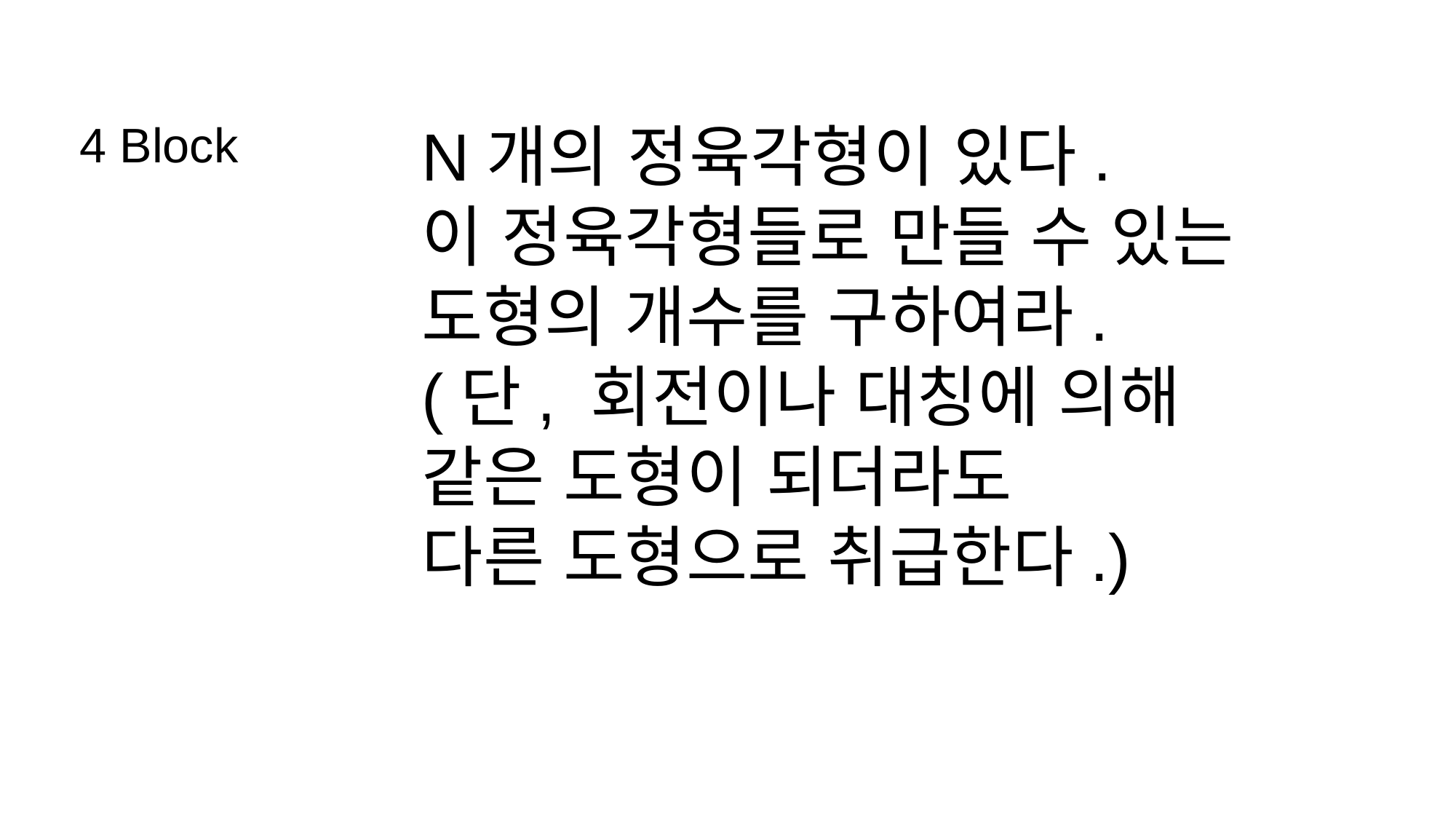

4 Block
N개의 정육각형이 있다.
이 정육각형들로 만들 수 있는
도형의 개수를 구하여라.
(단, 회전이나 대칭에 의해
같은 도형이 되더라도
다른 도형으로 취급한다.)